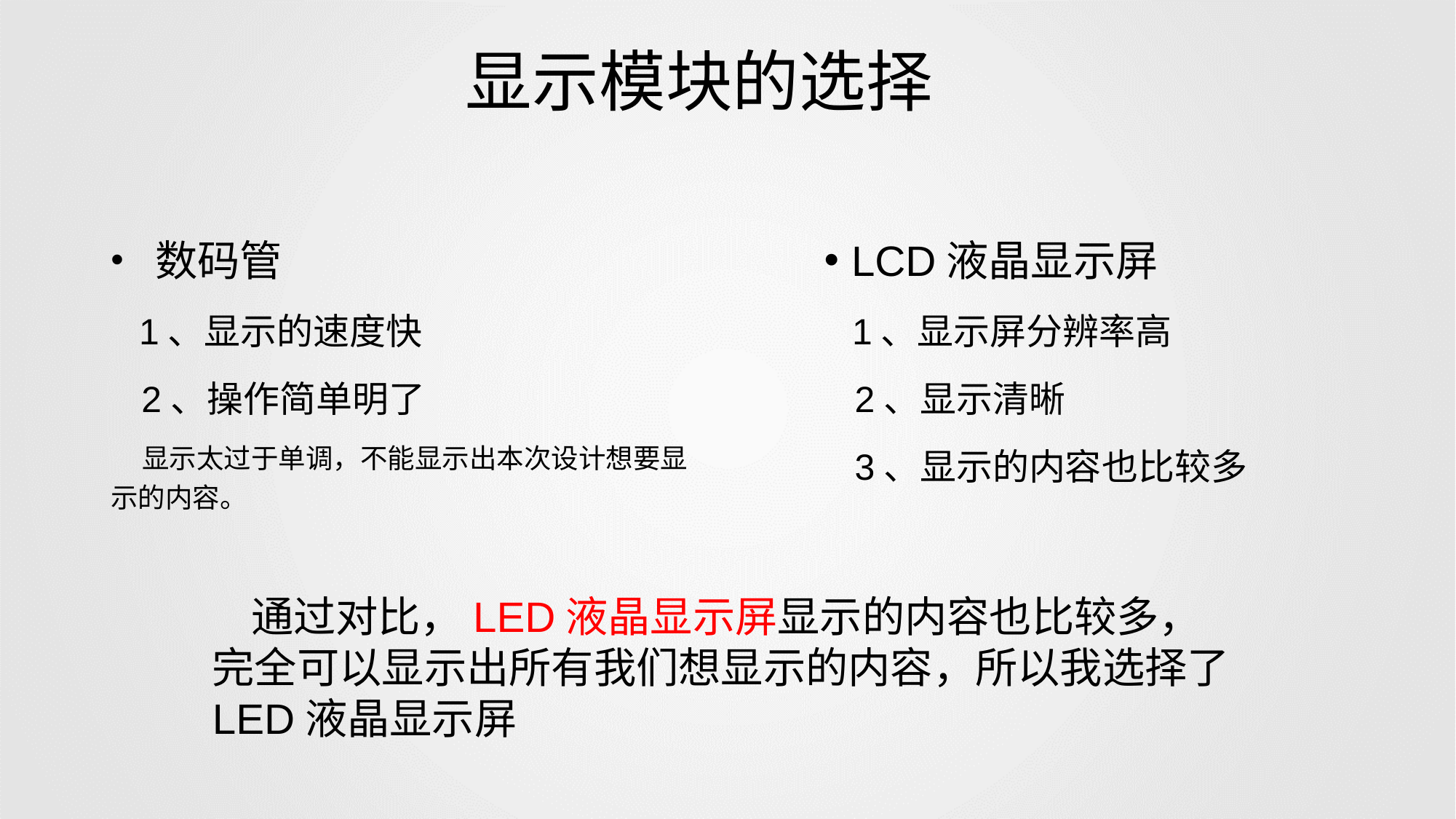

# 显示模块的选择
 数码管
   1、显示的速度快
   2、操作简单明了
    显示太过于单调，不能显示出本次设计想要显示的内容。
LCD液晶显示屏
   1、显示屏分辨率高
   2、显示清晰
   3、显示的内容也比较多
   通过对比，LED液晶显示屏显示的内容也比较多，完全可以显示出所有我们想显示的内容，所以我选择了LED液晶显示屏